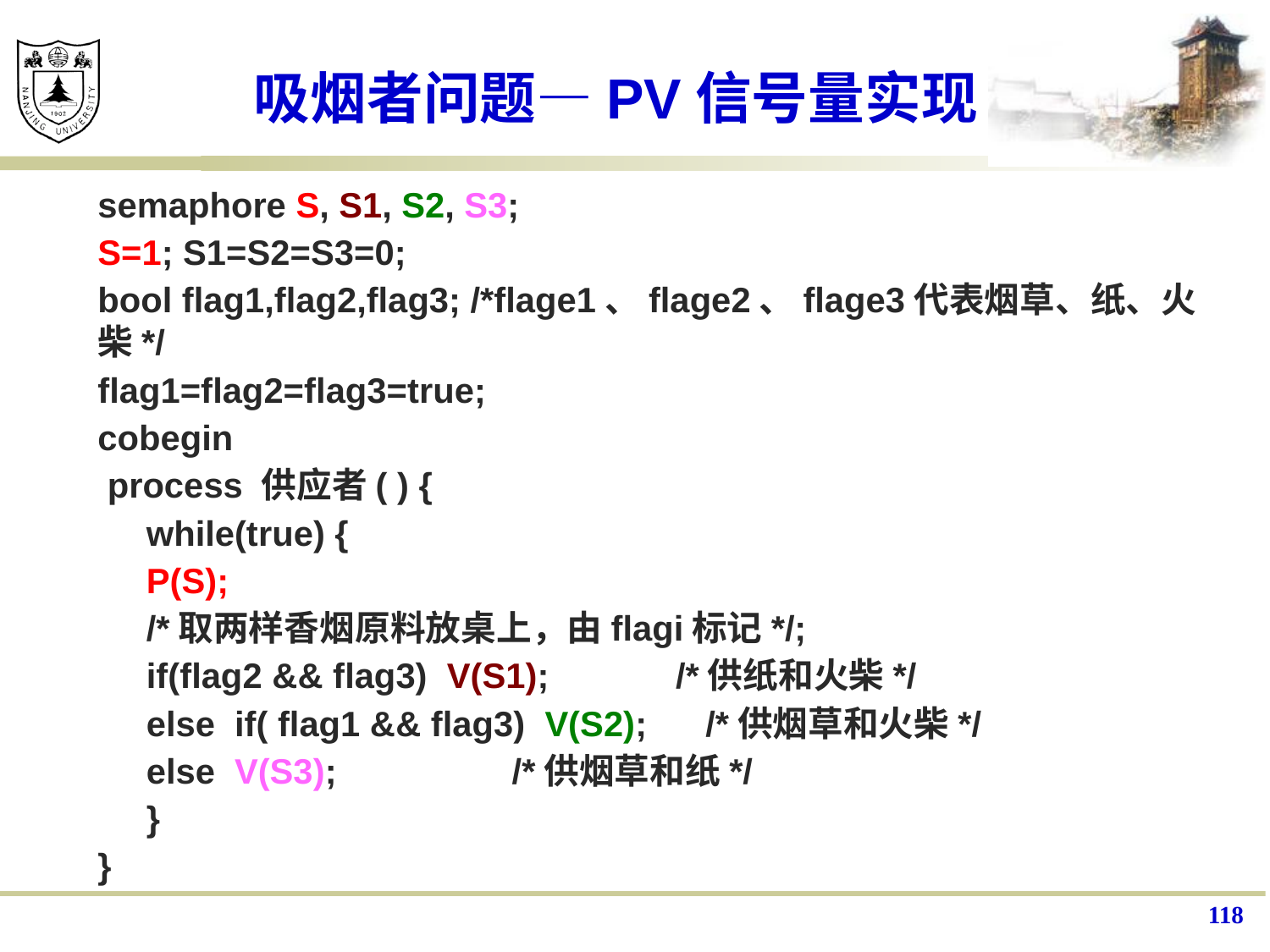

# 吸烟者问题—PV信号量实现
semaphore S, S1, S2, S3;
S=1; S1=S2=S3=0;
bool flag1,flag2,flag3; /*flage1、flage2、flage3代表烟草、纸、火柴*/
flag1=flag2=flag3=true;
cobegin
 process 供应者( ) {
     while(true) {
     P(S);
     /*取两样香烟原料放桌上，由flagi标记*/;
     if(flag2 && flag3)  V(S1);             /*供纸和火柴*/
     else  if( flag1 && flag3)  V(S2);      /*供烟草和火柴*/
     else  V(S3);                  /*供烟草和纸*/
     }
}

118